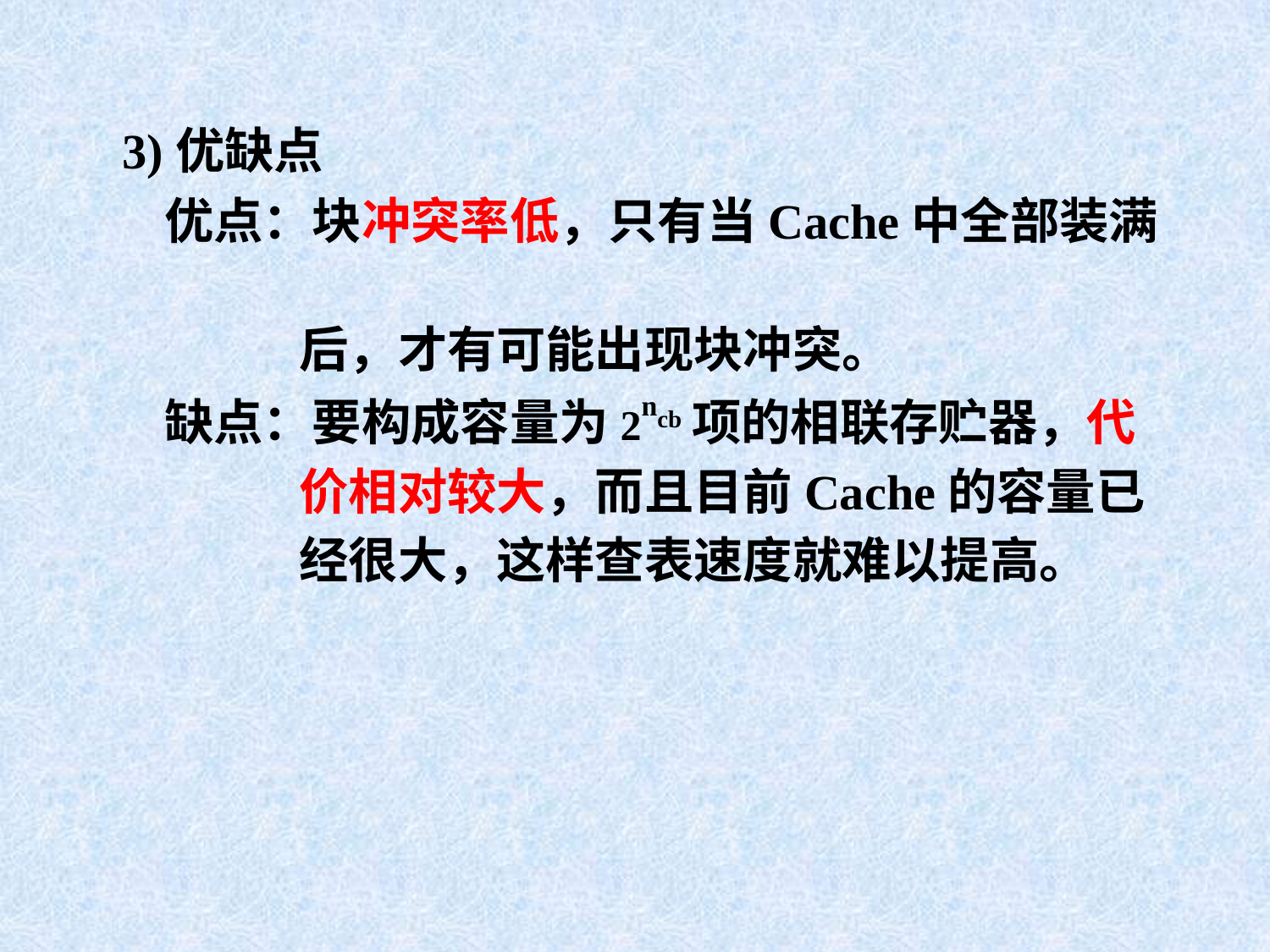

3)优缺点
    优点：块冲突率低，只有当Cache中全部装满
                后，才有可能出现块冲突。
    缺点：要构成容量为2ncb项的相联存贮器，代
                价相对较大，而且目前Cache的容量已
                经很大，这样查表速度就难以提高。